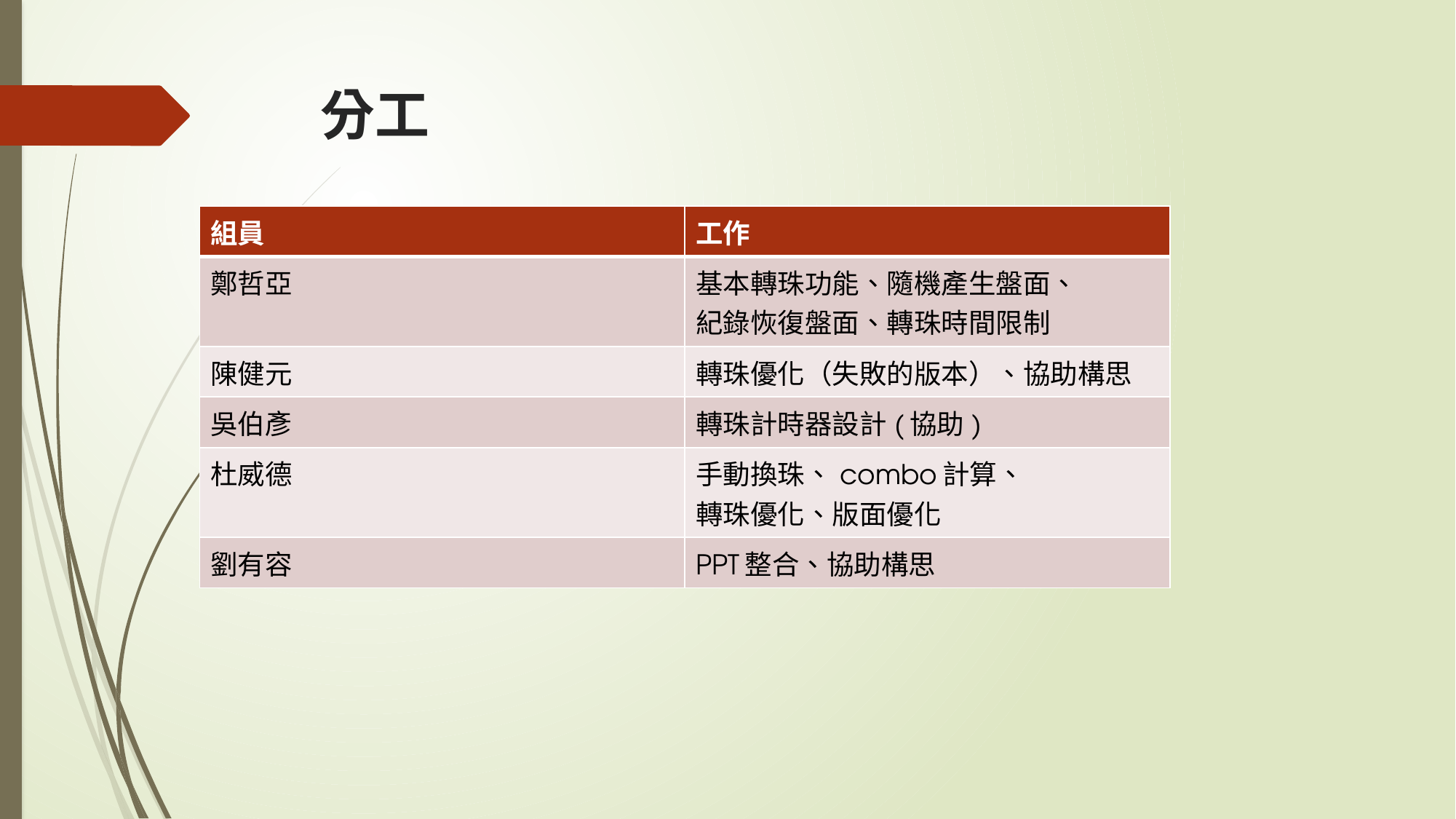

# 分工
| 組員 | 工作 |
| --- | --- |
| 鄭哲亞 | 基本轉珠功能、隨機產生盤面、 紀錄恢復盤面、轉珠時間限制 |
| 陳健元 | 轉珠優化（失敗的版本）、協助構思 |
| 吳伯彥 | 轉珠計時器設計(協助) |
| 杜威德 | 手動換珠、combo計算、 轉珠優化、版面優化 |
| 劉有容 | PPT整合、協助構思 |